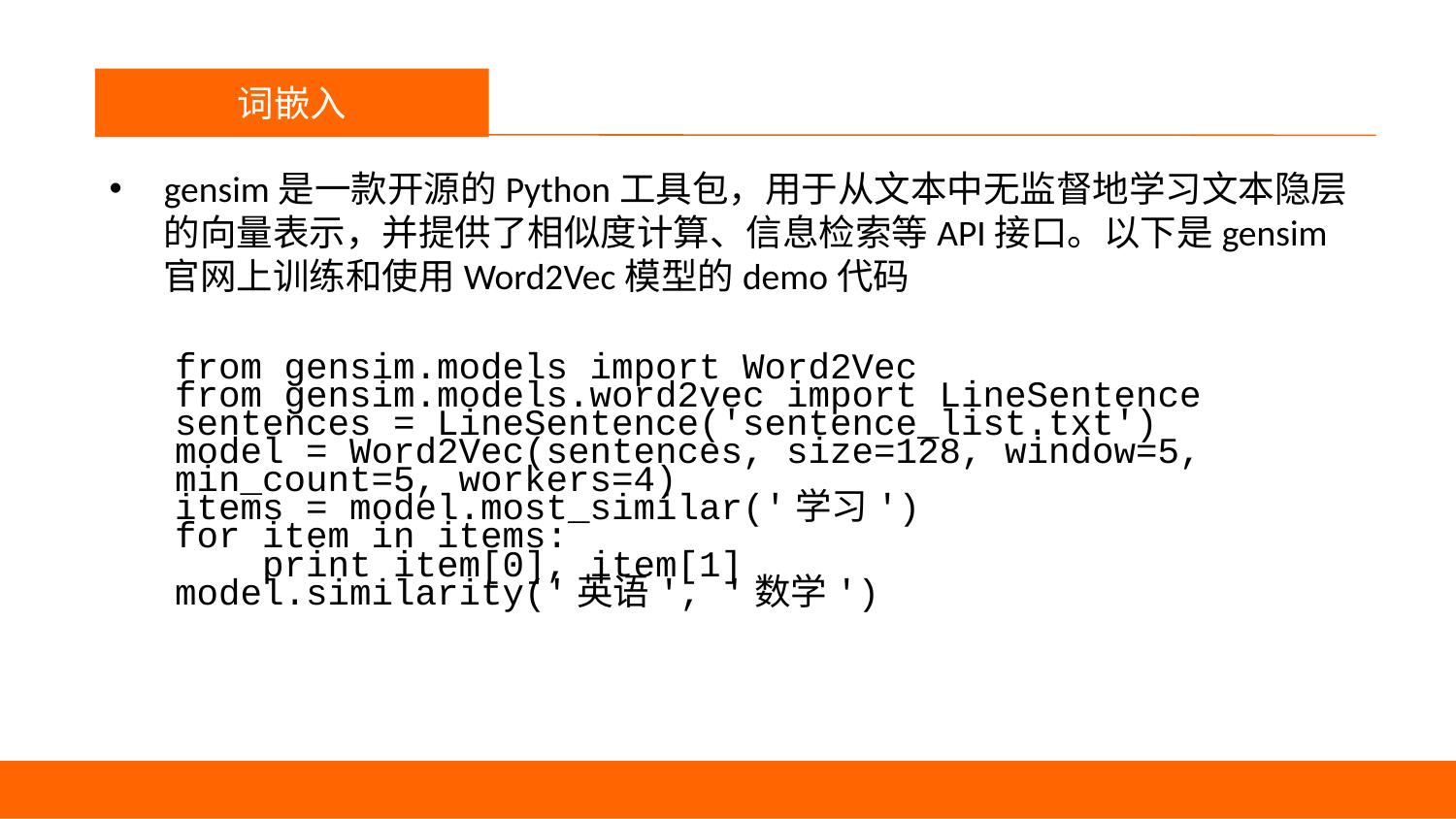

议程
词嵌入

gensim是一款开源的Python工具包，用于从文本中无监督地学习文本隐层的向量表示，并提供了相似度计算、信息检索等API接口。以下是gensim官网上训练和使用Word2Vec模型的demo代码
from gensim.models import Word2Vec
from gensim.models.word2vec import LineSentence
sentences = LineSentence('sentence_list.txt')
model = Word2Vec(sentences, size=128, window=5, min_count=5, workers=4)
items = model.most_similar('学习')
for item in items:
    print item[0], item[1]
model.similarity('英语', '数学')